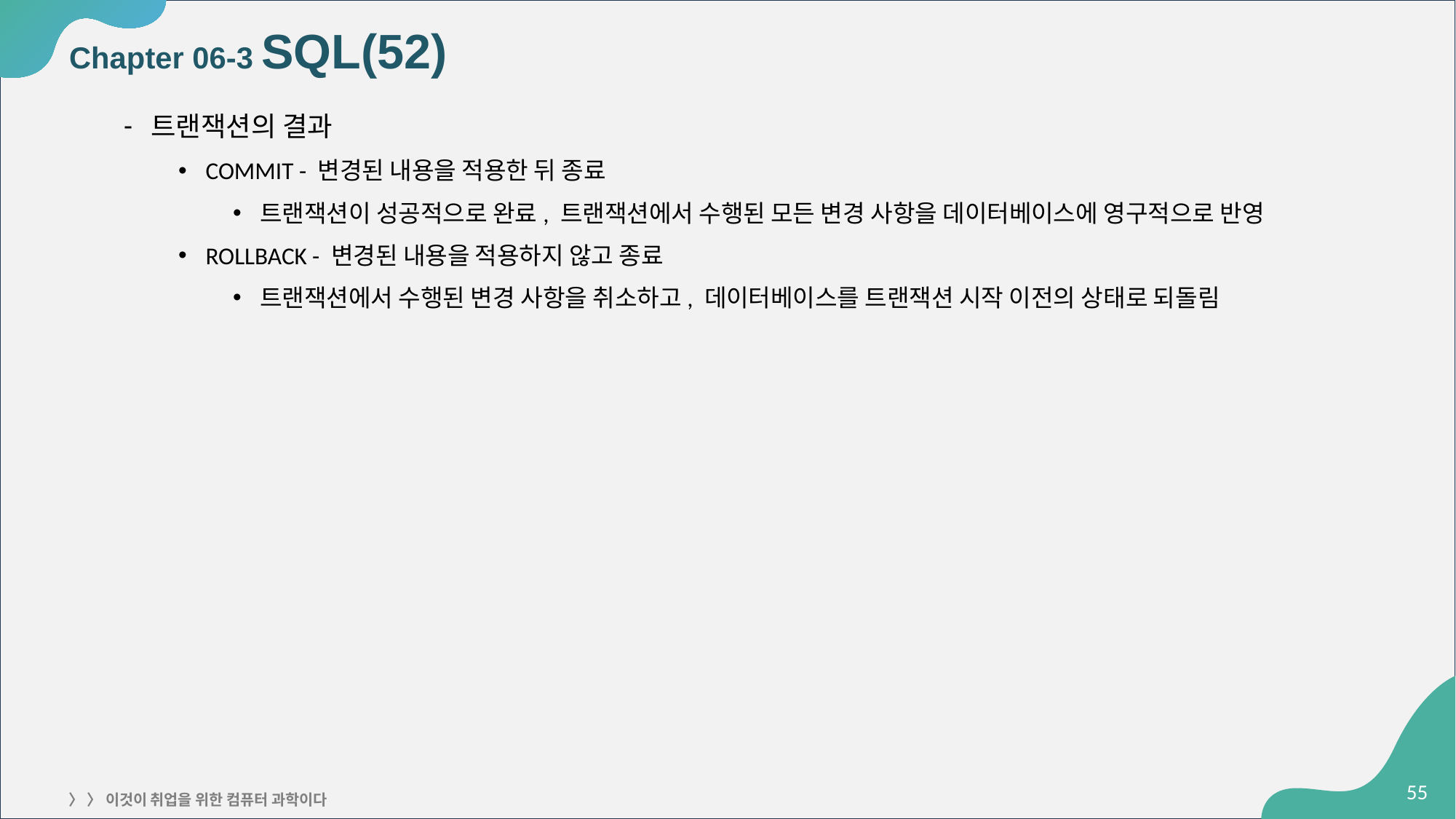

# Chapter 06-3 SQL(52)
트랜잭션의 결과
COMMIT - 변경된 내용을 적용한 뒤 종료
트랜잭션이 성공적으로 완료, 트랜잭션에서 수행된 모든 변경 사항을 데이터베이스에 영구적으로 반영
ROLLBACK - 변경된 내용을 적용하지 않고 종료
트랜잭션에서 수행된 변경 사항을 취소하고, 데이터베이스를 트랜잭션 시작 이전의 상태로 되돌림
55
〉 〉 이것이 취업을 위한 컴퓨터 과학이다